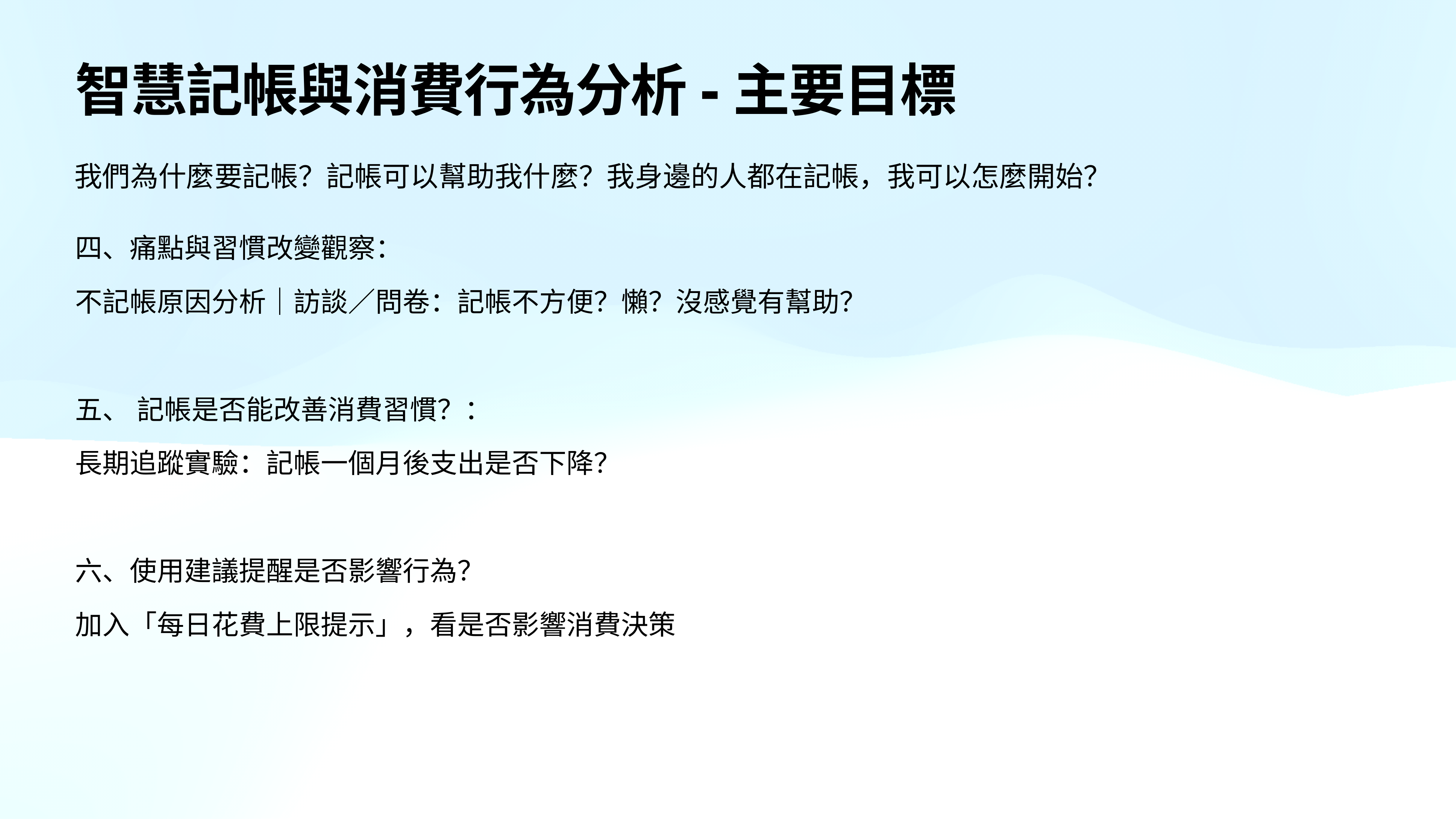

# 智慧記帳與消費行為分析-主要目標
我們為什麼要記帳？記帳可以幫助我什麼？我身邊的人都在記帳，我可以怎麼開始？
四、痛點與習慣改變觀察：
不記帳原因分析｜訪談／問卷：記帳不方便？懶？沒感覺有幫助？

五、 記帳是否能改善消費習慣？：
長期追蹤實驗：記帳一個月後支出是否下降？

六、使用建議提醒是否影響行為？
加入「每日花費上限提示」，看是否影響消費決策